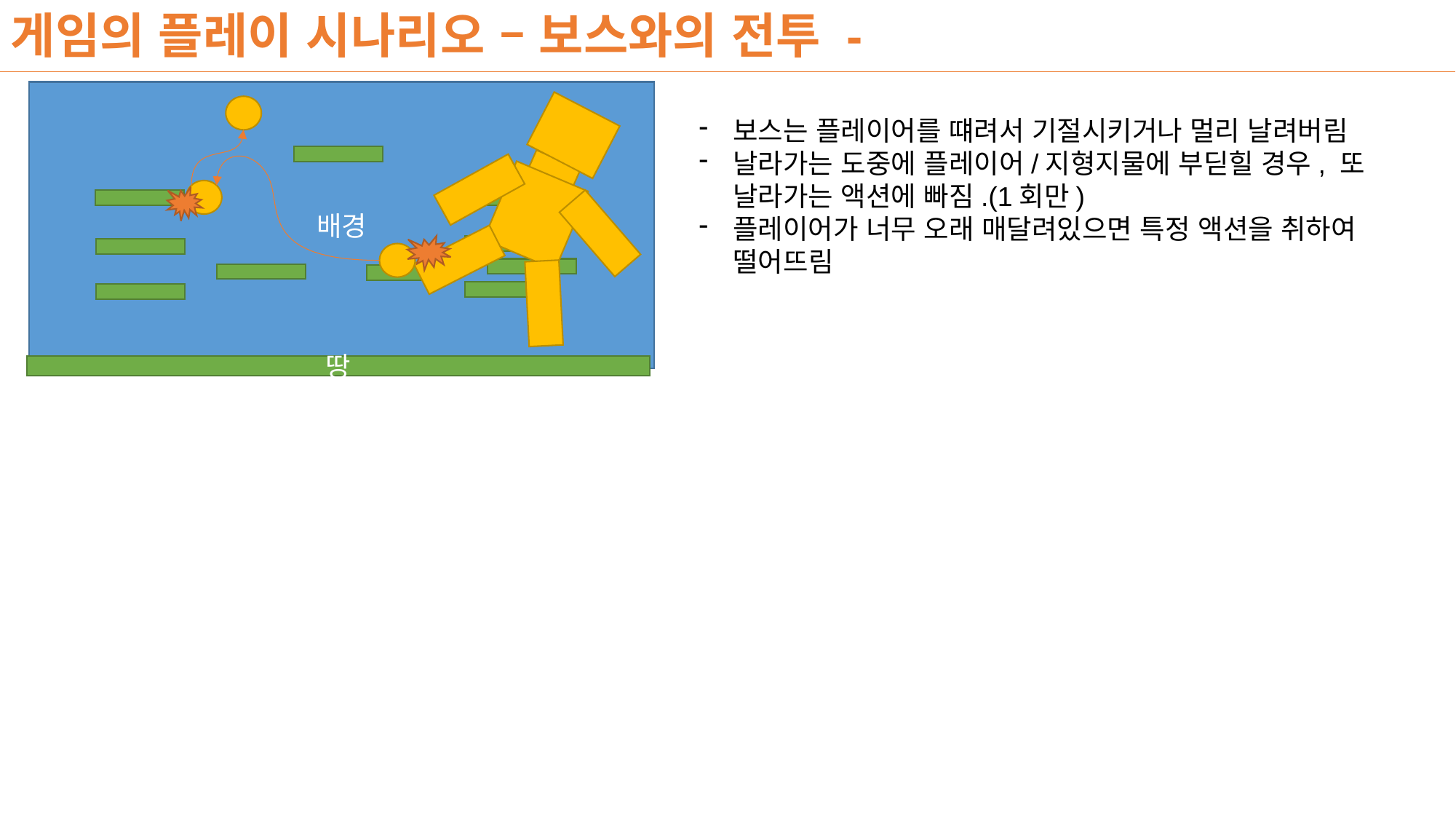

게임의 플레이 시나리오 – 보스와의 전투 -
배경

보스는 플레이어를 떄려서 기절시키거나 멀리 날려버림
날라가는 도중에 플레이어/지형지물에 부딛힐 경우, 또 날라가는 액션에 빠짐.(1회만)
플레이어가 너무 오래 매달려있으면 특정 액션을 취하여 떨어뜨림

땅